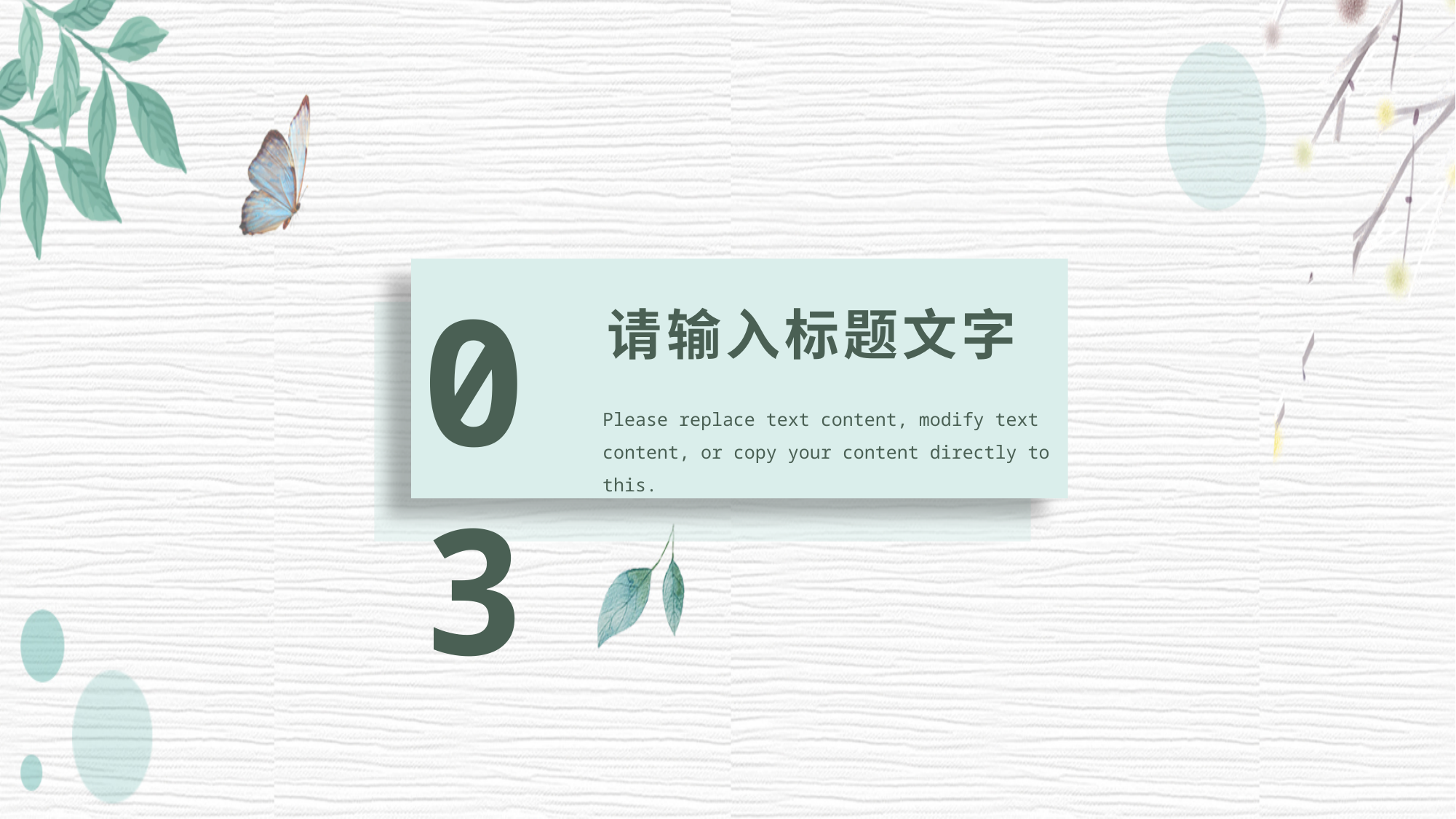

03
请输入标题文字

Please replace text content, modify text content, or copy your content directly to this.